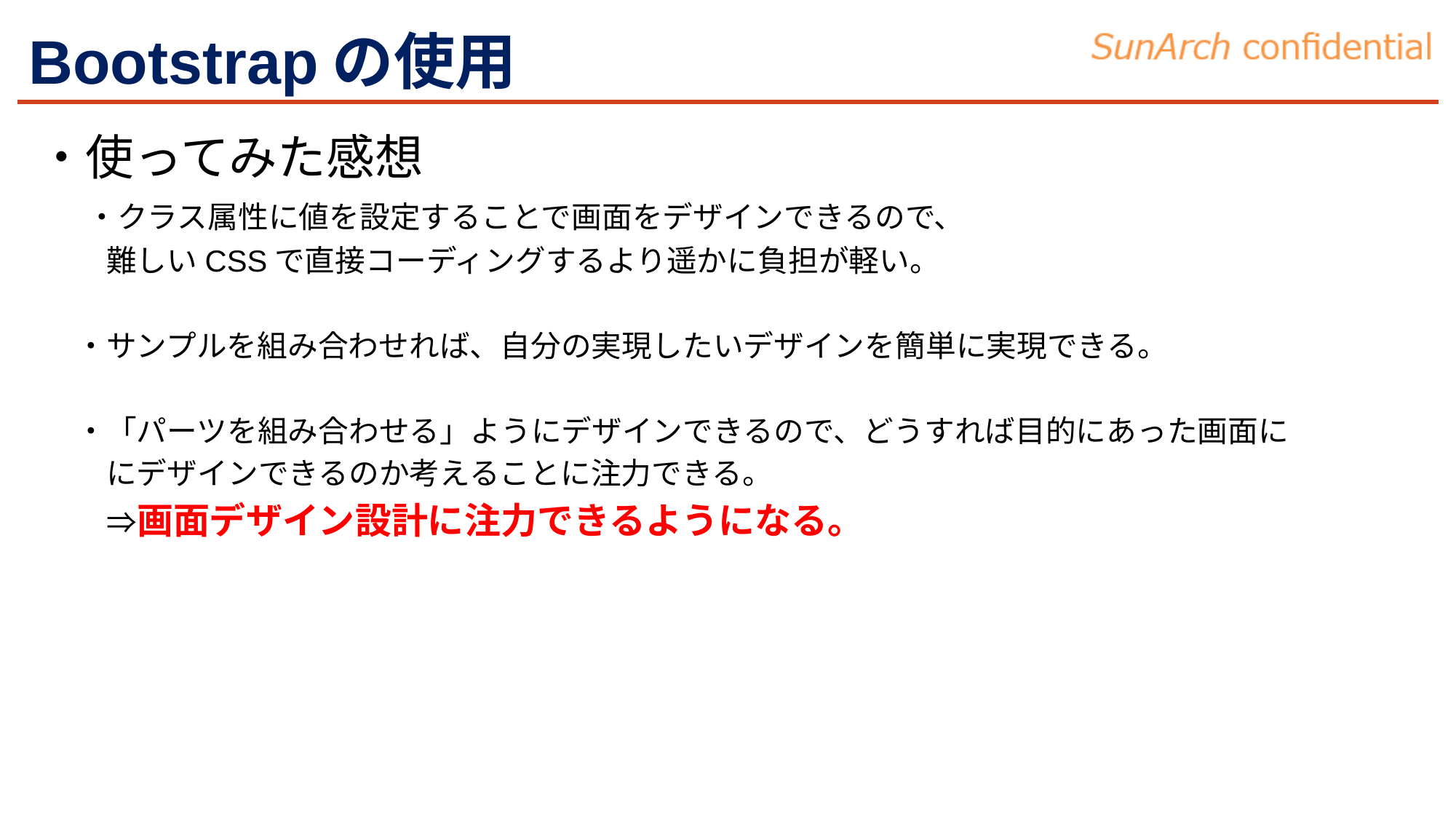

# Bootstrapの使用
・使ってみた感想
    ・クラス属性に値を設定することで画面をデザインできるので、
　　 難しいCSSで直接コーディングするより遥かに負担が軽い。

　 ・サンプルを組み合わせれば、自分の実現したいデザインを簡単に実現できる。

　 ・「パーツを組み合わせる」ようにデザインできるので、どうすれば目的にあった画面に
　　 にデザインできるのか考えることに注力できる。
　　 ⇒画面デザイン設計に注力できるようになる。